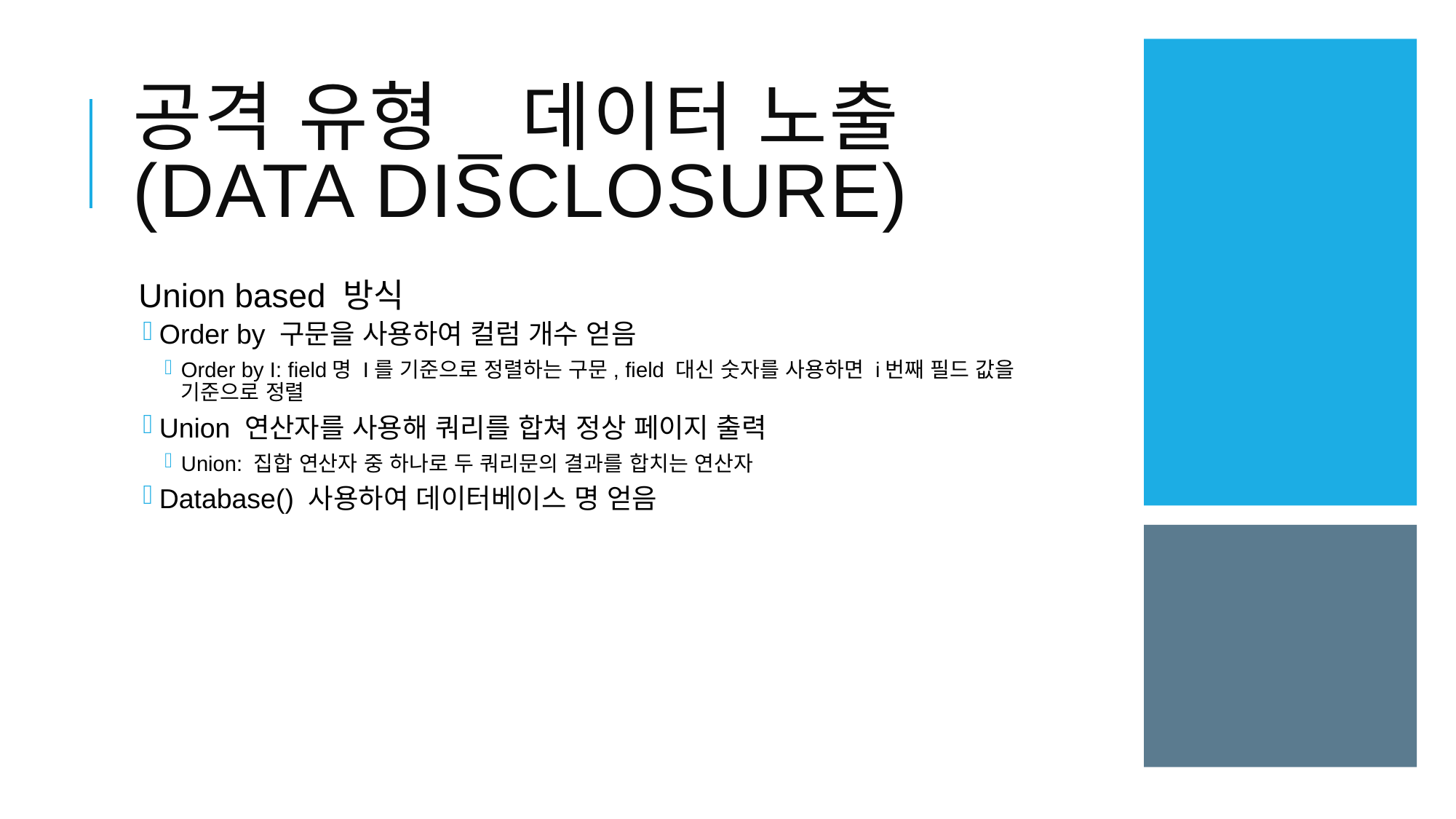

# 공격 유형_데이터 노출(Data Disclosure)
Union based 방식
Order by 구문을 사용하여 컬럼 개수 얻음
Order by I: field명 I를 기준으로 정렬하는 구문, field 대신 숫자를 사용하면 i번째 필드 값을 기준으로 정렬
Union 연산자를 사용해 쿼리를 합쳐 정상 페이지 출력
Union: 집합 연산자 중 하나로 두 쿼리문의 결과를 합치는 연산자
Database() 사용하여 데이터베이스 명 얻음